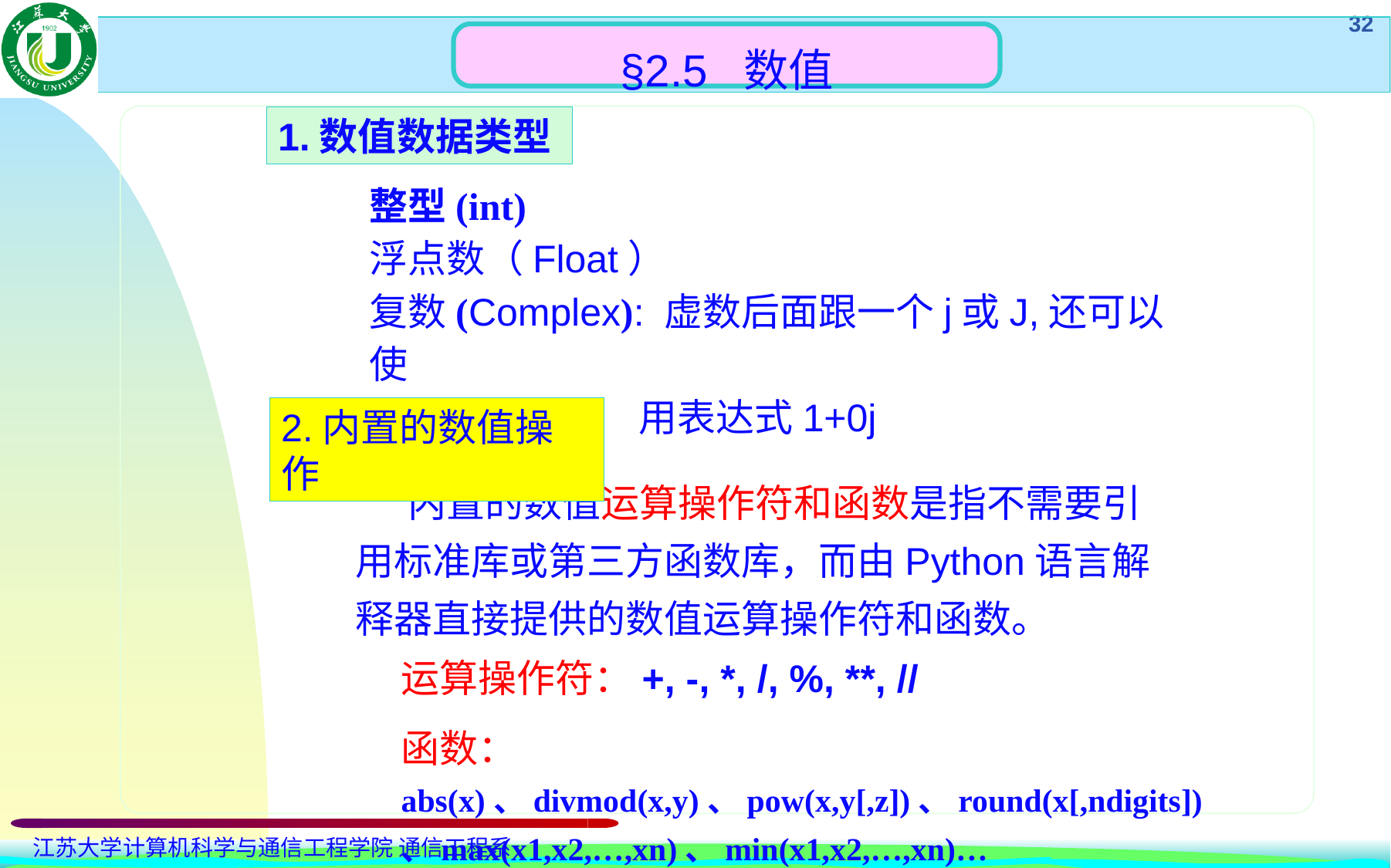

§2.5  数值
1.数值数据类型
整型(int)
浮点数（Float）
复数(Complex): 虚数后面跟一个j或J,还可以使
                              用表达式1+0j
2.内置的数值操作
     内置的数值运算操作符和函数是指不需要引用标准库或第三方函数库，而由Python语言解释器直接提供的数值运算操作符和函数。
运算操作符：+, -, *, /, %, **, //
函数：abs(x)、divmod(x,y)、pow(x,y[,z])、round(x[,ndigits])、max(x1,x2,…,xn)、min(x1,x2,…,xn)…